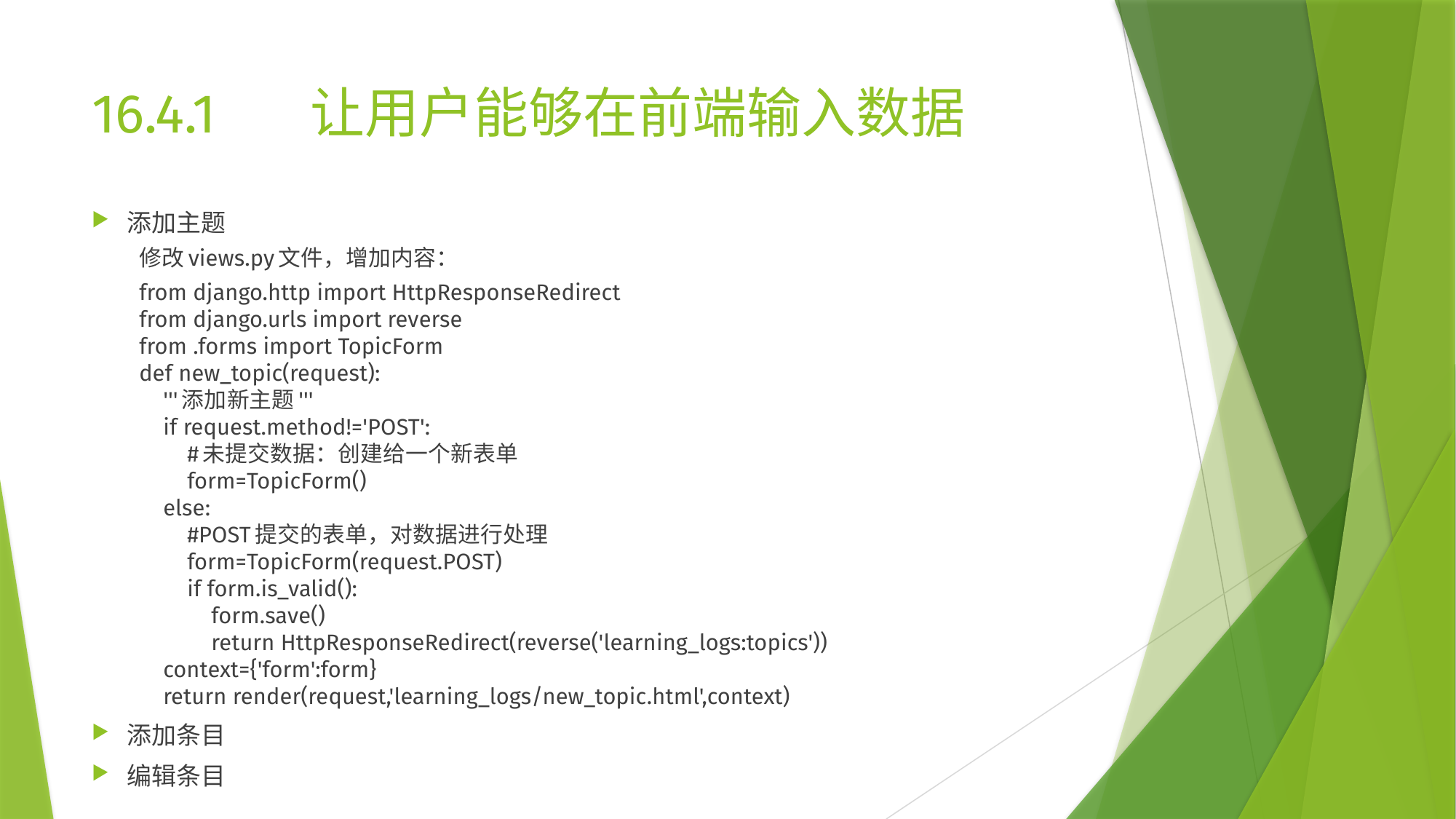

# 16.4.1	让用户能够在前端输入数据
添加主题
修改views.py文件，增加内容：
from django.http import HttpResponseRedirect
from django.urls import reverse
from .forms import TopicForm
def new_topic(request):
    '''添加新主题'''
    if request.method!='POST':
        #未提交数据：创建给一个新表单
        form=TopicForm()
    else:
        #POST提交的表单，对数据进行处理
        form=TopicForm(request.POST)
        if form.is_valid():
            form.save()
            return HttpResponseRedirect(reverse('learning_logs:topics'))
    context={'form':form}
    return render(request,'learning_logs/new_topic.html',context)
添加条目
编辑条目